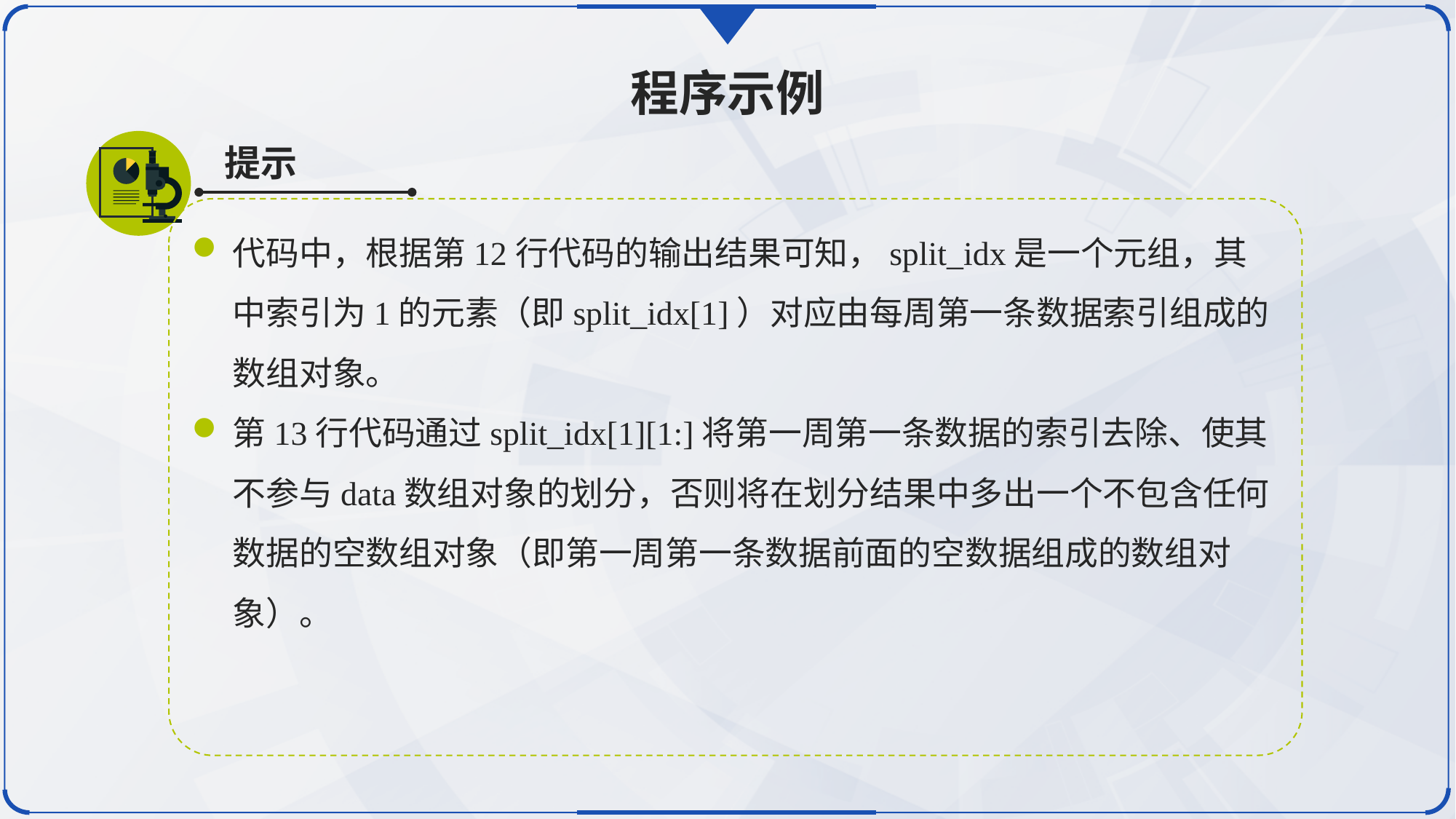

程序示例

提示

代码中，根据第12行代码的输出结果可知，split_idx是一个元组，其中索引为1的元素（即split_idx[1]）对应由每周第一条数据索引组成的数组对象。
第13行代码通过split_idx[1][1:]将第一周第一条数据的索引去除、使其不参与data数组对象的划分，否则将在划分结果中多出一个不包含任何数据的空数组对象（即第一周第一条数据前面的空数据组成的数组对象）。